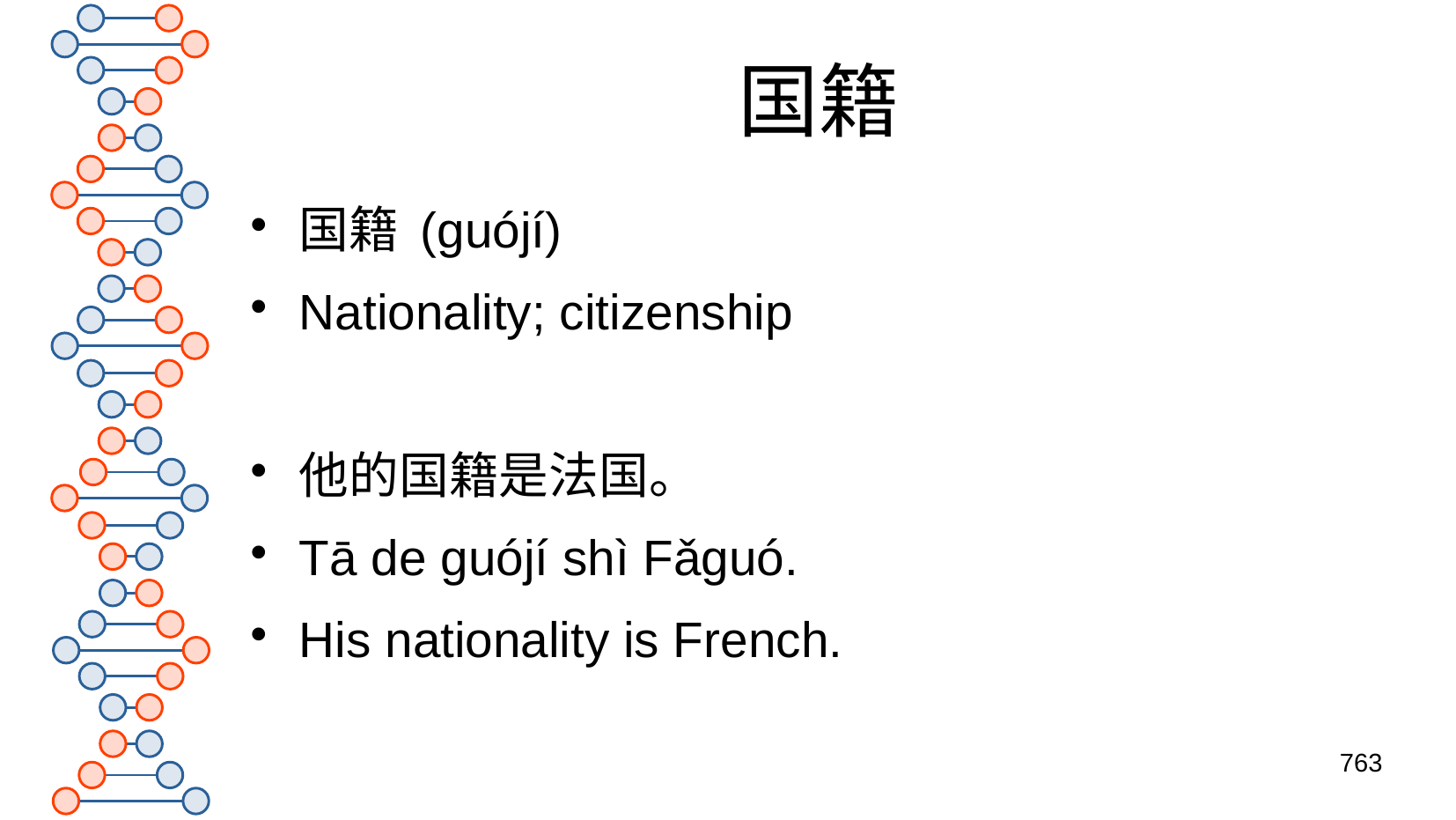

# 国籍
国籍 (guójí)
Nationality; citizenship

他的国籍是法国。
Tā de guójí shì Fǎguó.
His nationality is French.

763